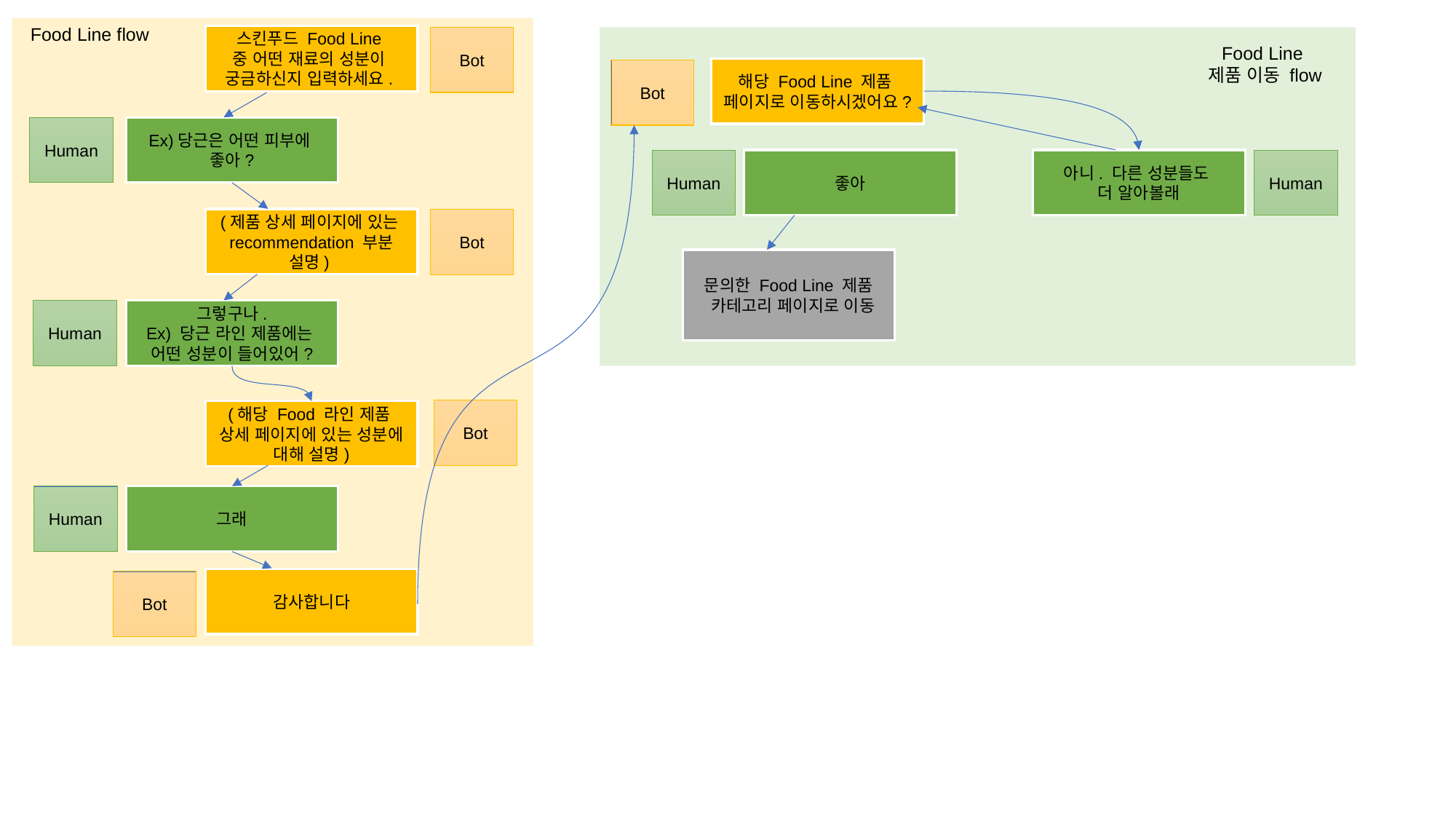

Food Line flow
스킨푸드 Food Line
중 어떤 재료의 성분이
궁금하신지 입력하세요.
Bot

Food Line
제품 이동 flow
해당 Food Line 제품
페이지로 이동하시겠어요?
Bot
Human
Ex)당근은 어떤 피부에
좋아?
Human
좋아
아니. 다른 성분들도
더 알아볼래
Human
(제품 상세 페이지에 있는recommendation 부분 설명)
Bot
문의한 Food Line 제품
 카테고리 페이지로 이동
Human
그렇구나.
Ex) 당근 라인 제품에는
어떤 성분이 들어있어?
Bot
(해당 Food 라인 제품
상세 페이지에 있는 성분에 대해 설명)
Human
그래
감사합니다
Bot